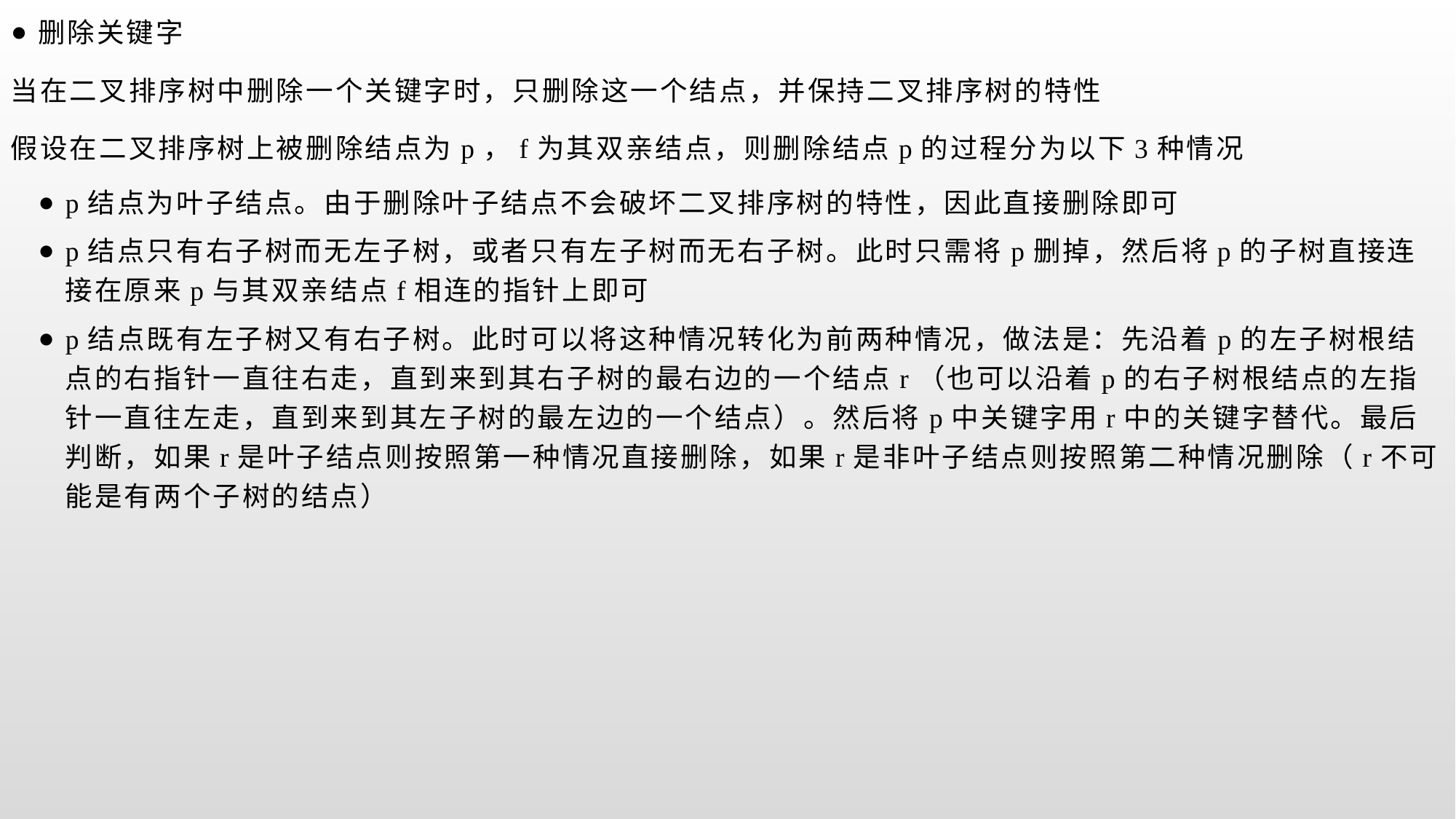

删除关键字
当在二叉排序树中删除一个关键字时，只删除这一个结点，并保持二叉排序树的特性
假设在二叉排序树上被删除结点为p，f为其双亲结点，则删除结点p的过程分为以下3种情况
p结点为叶子结点。由于删除叶子结点不会破坏二叉排序树的特性，因此直接删除即可
p结点只有右子树而无左子树，或者只有左子树而无右子树。此时只需将p删掉，然后将p的子树直接连接在原来p与其双亲结点f相连的指针上即可
p结点既有左子树又有右子树。此时可以将这种情况转化为前两种情况，做法是：先沿着p的左子树根结点的右指针一直往右走，直到来到其右子树的最右边的一个结点r（也可以沿着p的右子树根结点的左指针一直往左走，直到来到其左子树的最左边的一个结点）。然后将p中关键字用r中的关键字替代。最后判断，如果r是叶子结点则按照第一种情况直接删除，如果r是非叶子结点则按照第二种情况删除（r不可能是有两个子树的结点）